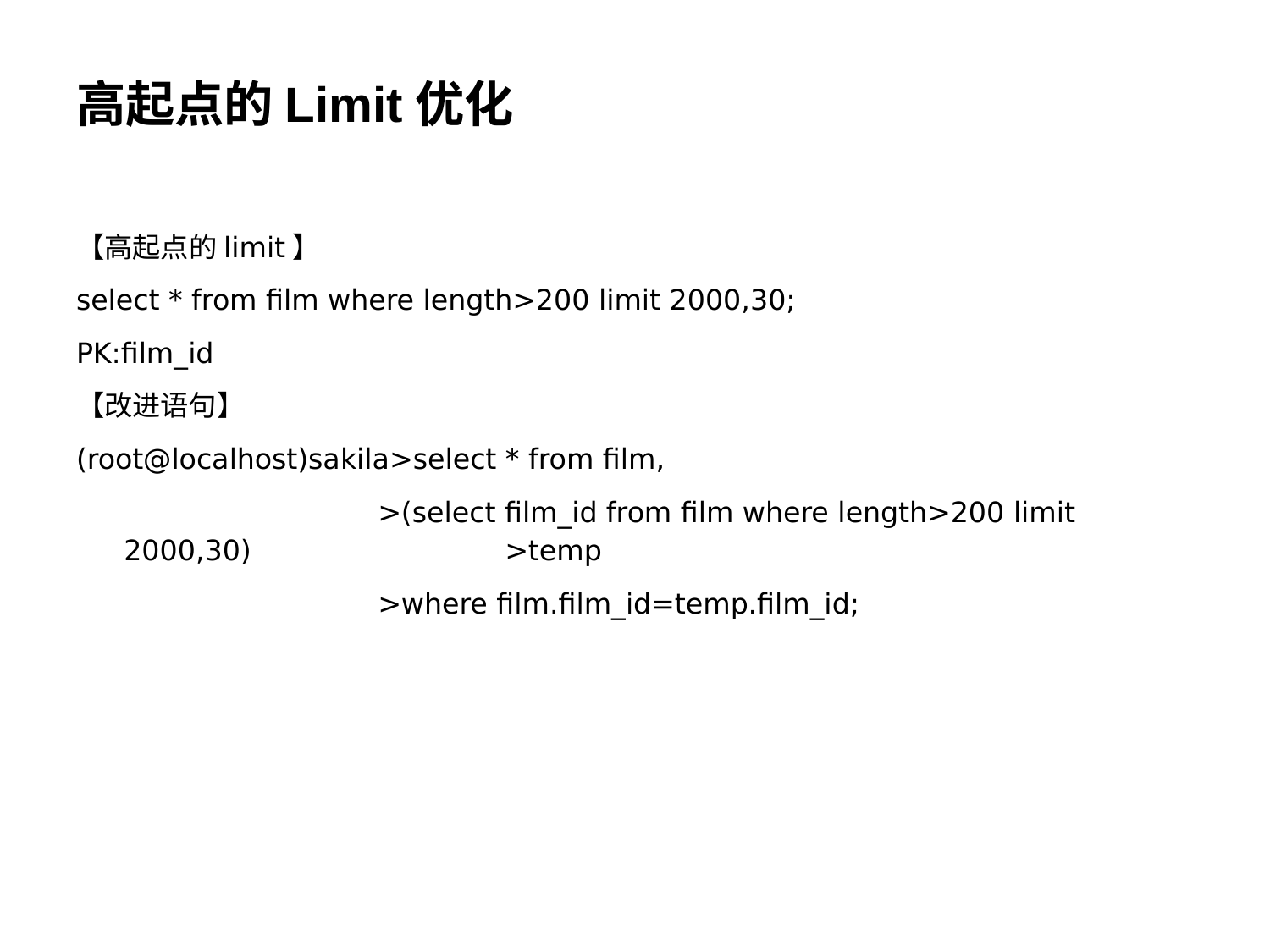

# 高起点的Limit优化
【高起点的limit】
select * from film where length>200 limit 2000,30;
PK:film_id
【改进语句】
(root@localhost)sakila>select * from film,
			>(select film_id from film where length>200 limit 2000,30)  		>temp
			>where film.film_id=temp.film_id;